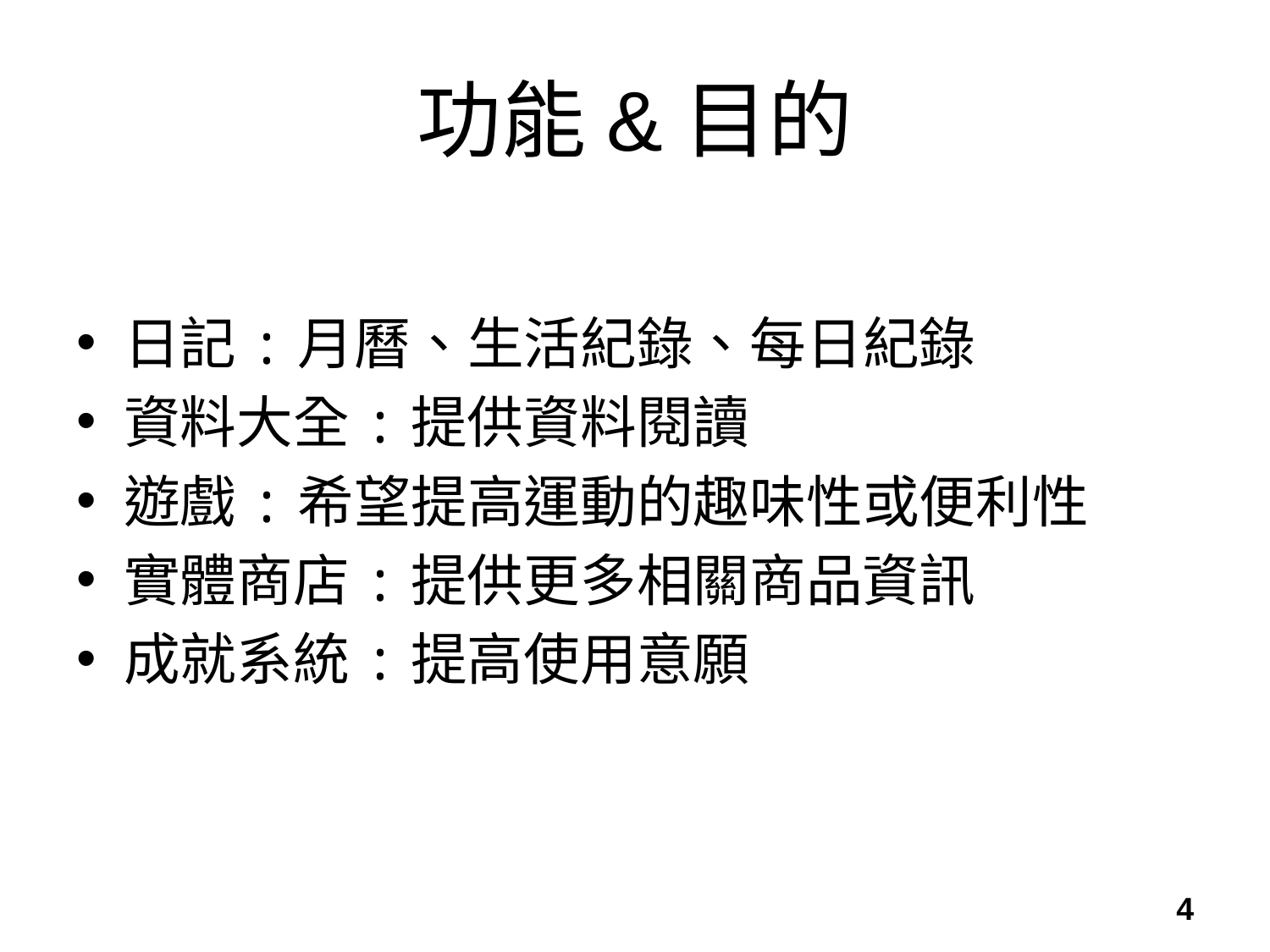

# 功能&目的

日記:月曆、生活紀錄、每日紀錄
資料大全:提供資料閱讀
遊戲:希望提高運動的趣味性或便利性
實體商店:提供更多相關商品資訊
成就系統:提高使用意願
4